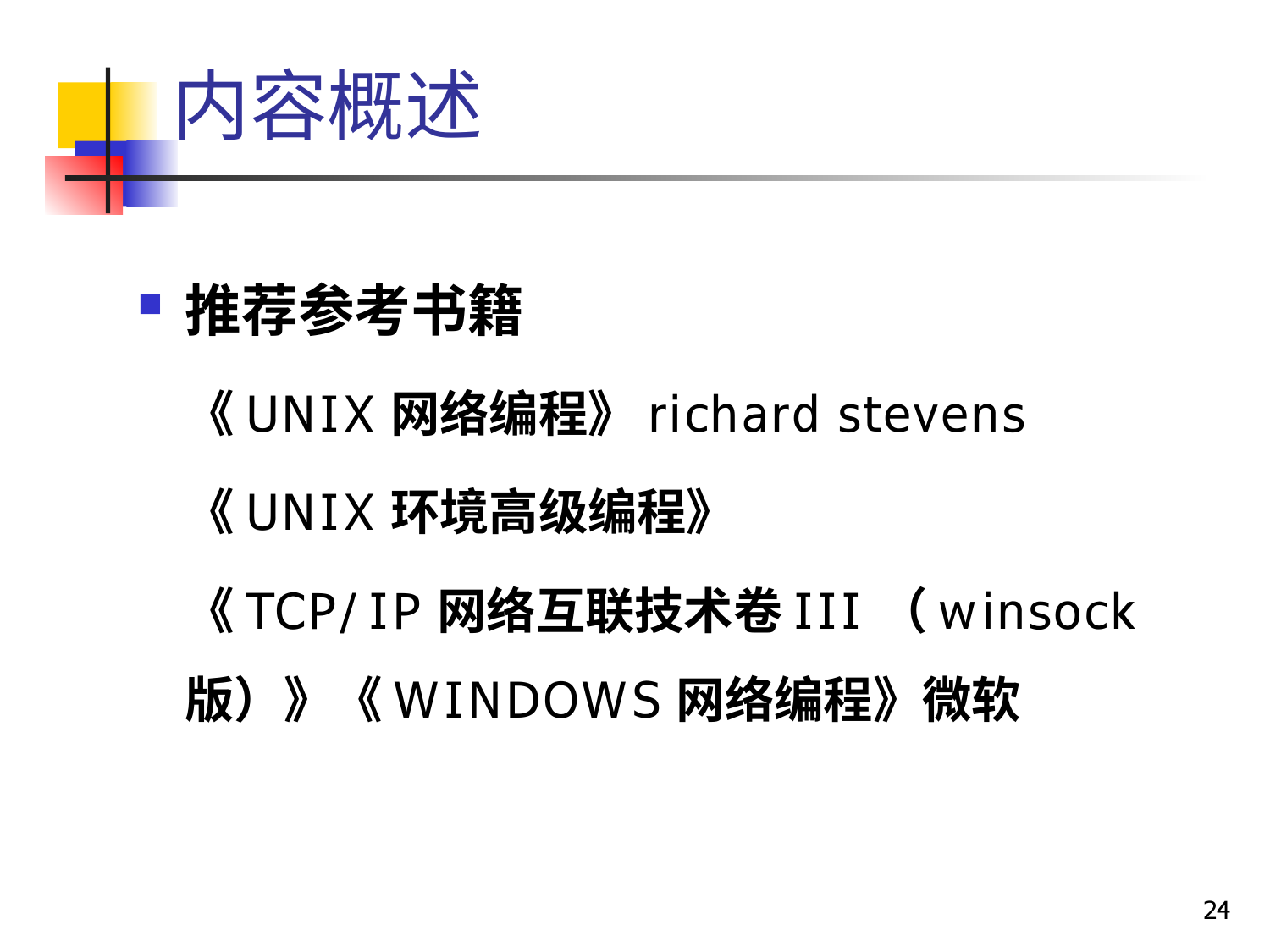

# 内容概述

推荐参考书籍
	《UNIX网络编程》richard stevens
	《UNIX环境高级编程》
	《TCP/IP网络互联技术卷III（winsock版）》《WINDOWS网络编程》微软
24